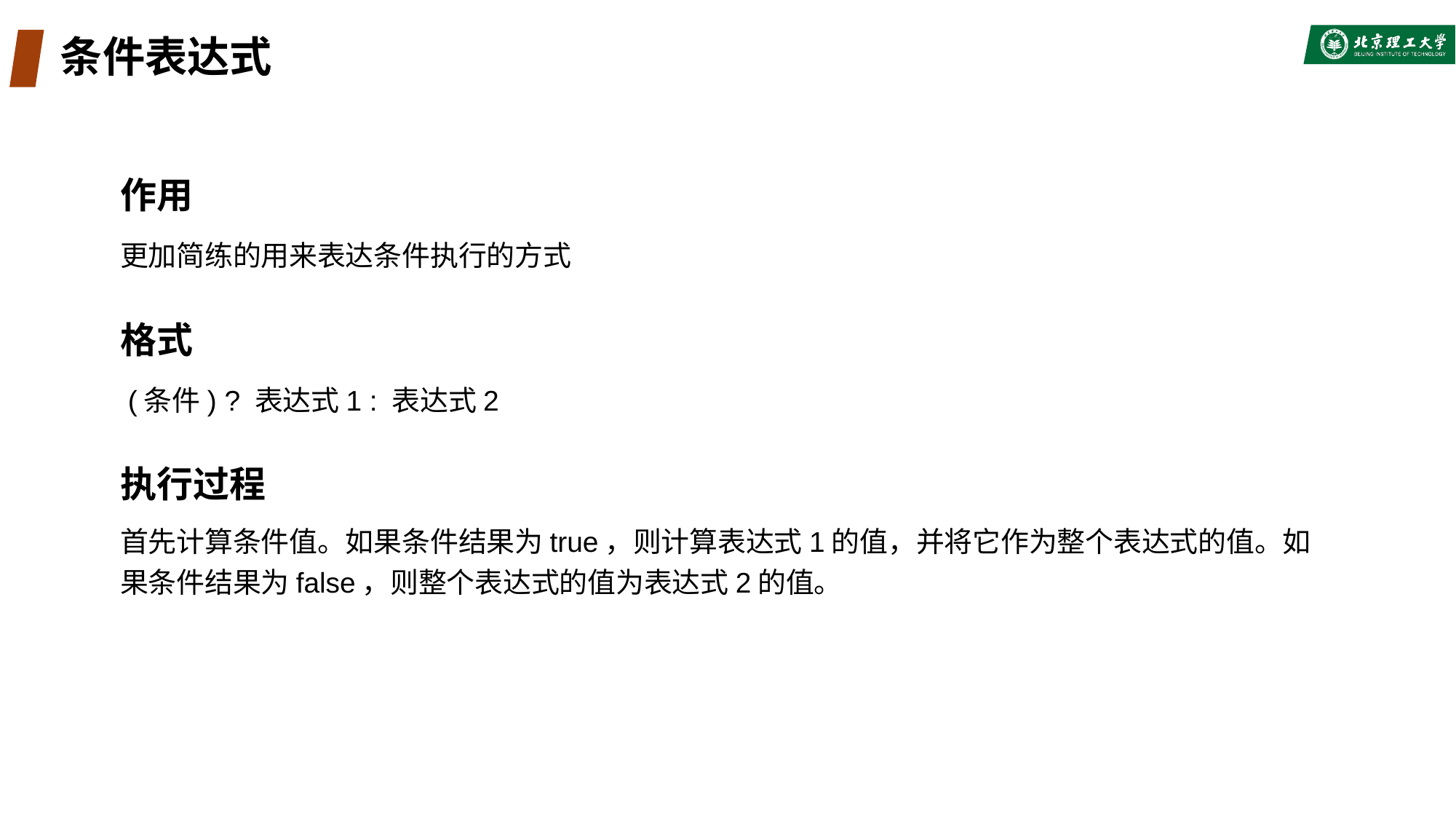

# 条件表达式
作用
更加简练的用来表达条件执行的方式
格式
 (条件) ? 表达式1 : 表达式2
执行过程
首先计算条件值。如果条件结果为true，则计算表达式1的值，并将它作为整个表达式的值。如果条件结果为false，则整个表达式的值为表达式2的值。